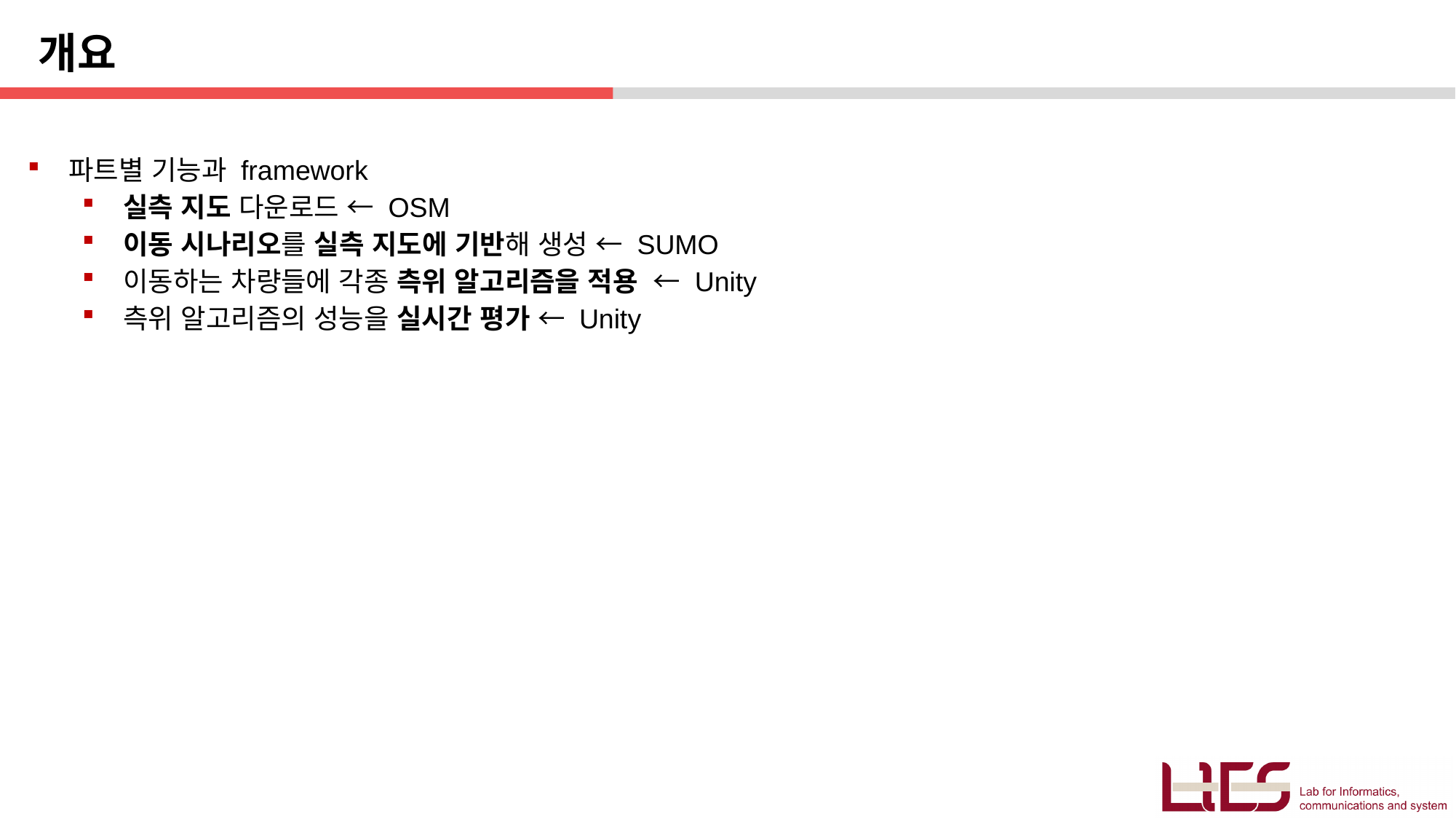

개요
파트별 기능과 framework
실측 지도 다운로드 ← OSM
이동 시나리오를 실측 지도에 기반해 생성 ← SUMO
이동하는 차량들에 각종 측위 알고리즘을 적용  ← Unity
측위 알고리즘의 성능을 실시간 평가 ← Unity